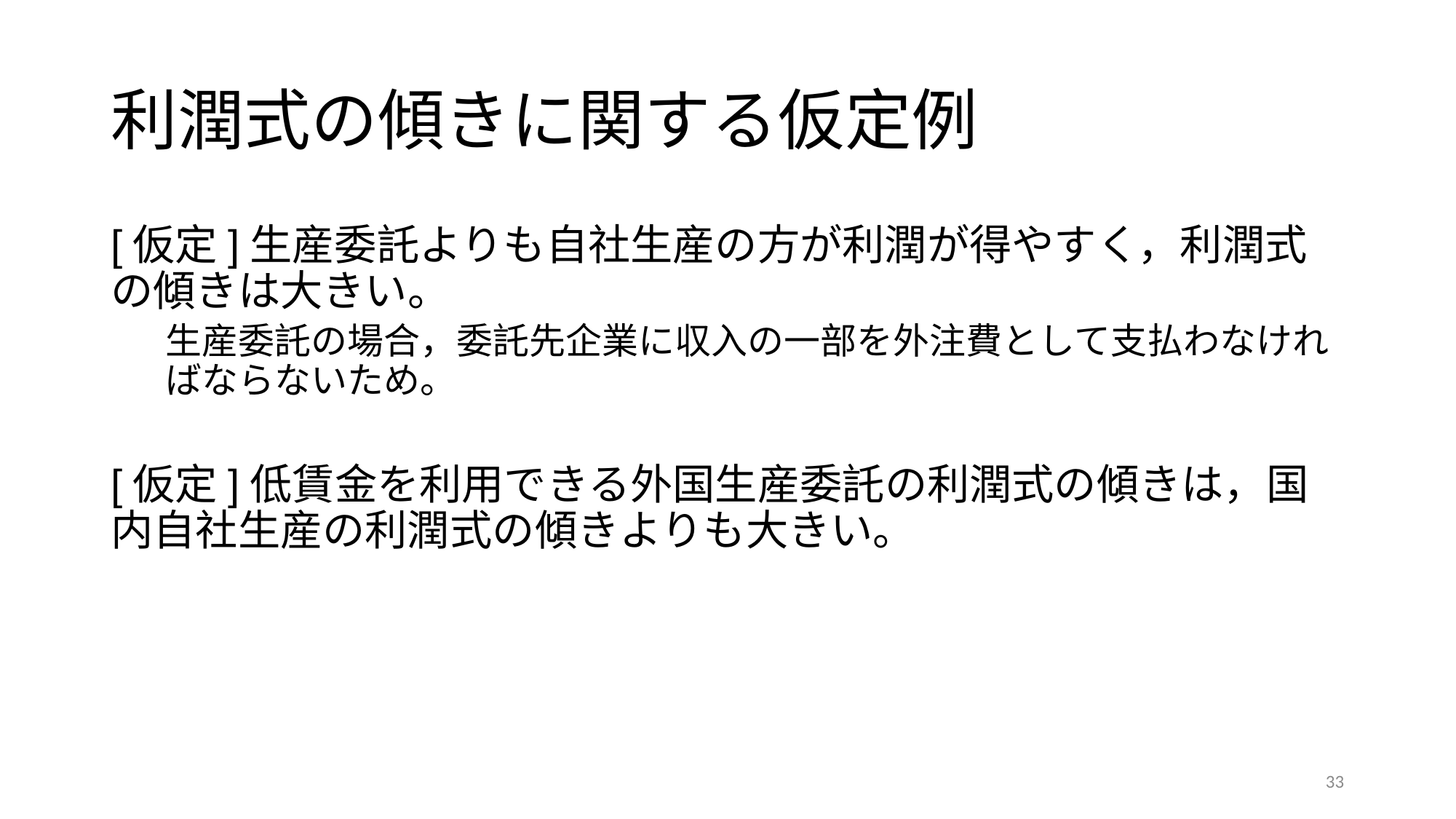

# 利潤式の傾きに関する仮定例
[仮定]生産委託よりも自社生産の方が利潤が得やすく，利潤式の傾きは大きい。
生産委託の場合，委託先企業に収入の一部を外注費として支払わなければならないため。

[仮定]低賃金を利用できる外国生産委託の利潤式の傾きは，国内自社生産の利潤式の傾きよりも大きい。
33